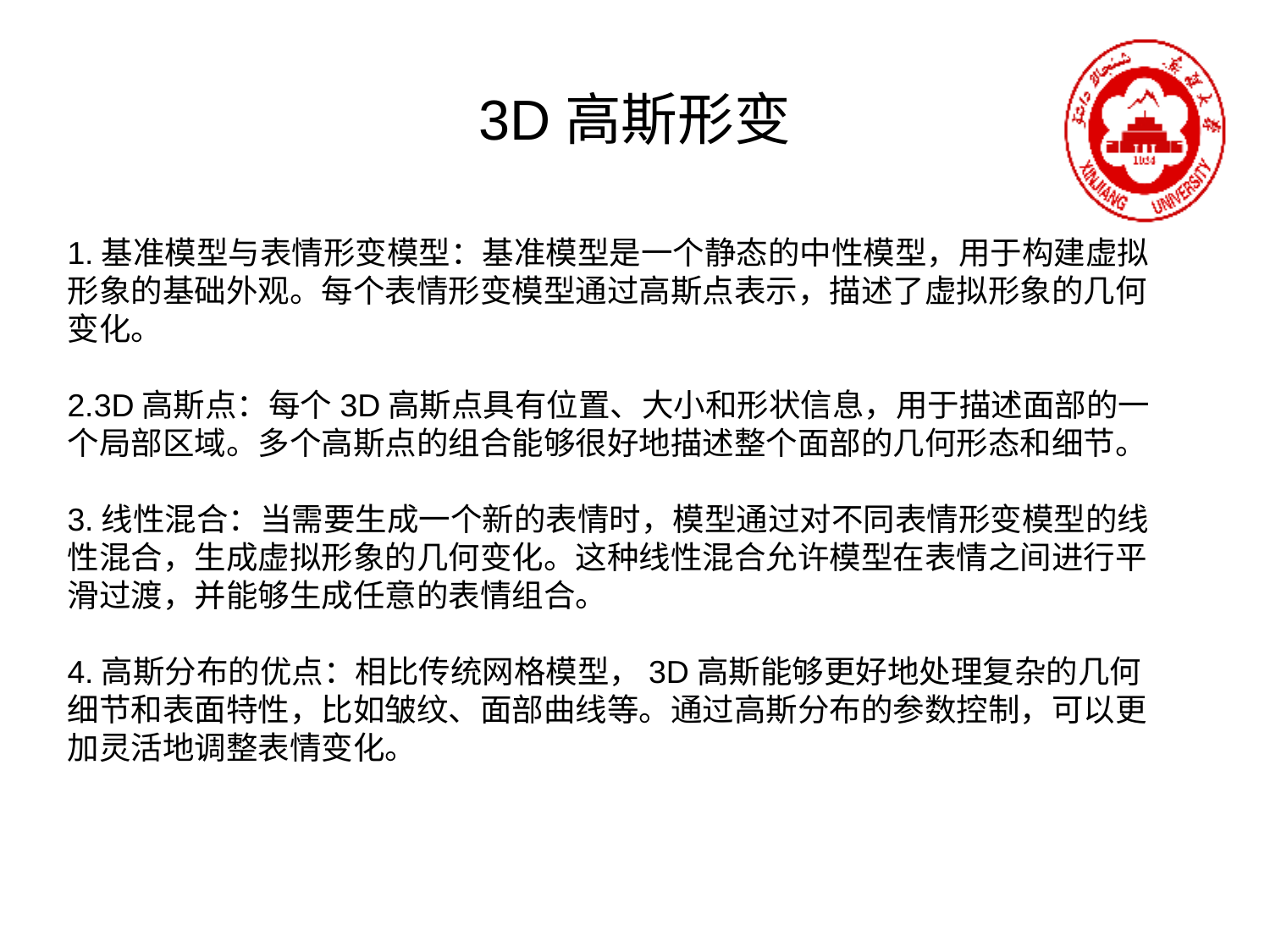

# 3D高斯形变
1.基准模型与表情形变模型：基准模型是一个静态的中性模型，用于构建虚拟形象的基础外观。每个表情形变模型通过高斯点表示，描述了虚拟形象的几何变化。

2.3D高斯点：每个3D高斯点具有位置、大小和形状信息，用于描述面部的一个局部区域。多个高斯点的组合能够很好地描述整个面部的几何形态和细节。

3.线性混合：当需要生成一个新的表情时，模型通过对不同表情形变模型的线性混合，生成虚拟形象的几何变化。这种线性混合允许模型在表情之间进行平滑过渡，并能够生成任意的表情组合。

4.高斯分布的优点：相比传统网格模型，3D高斯能够更好地处理复杂的几何细节和表面特性，比如皱纹、面部曲线等。通过高斯分布的参数控制，可以更加灵活地调整表情变化。